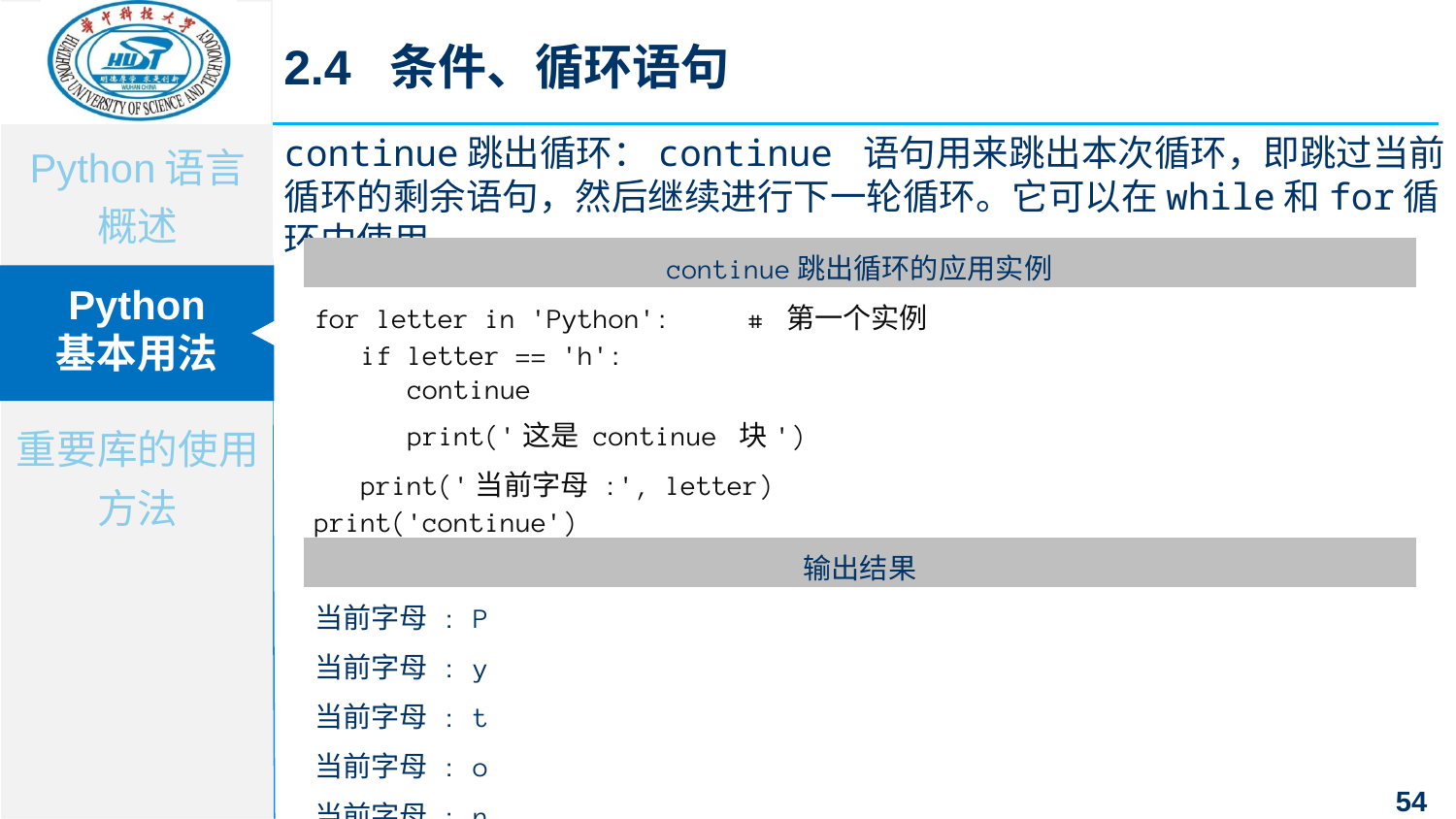

2.4  条件、循环语句
continue跳出循环：continue 语句用来跳出本次循环，即跳过当前循环的剩余语句，然后继续进行下一轮循环。它可以在while和for循环中使用
| continue跳出循环的应用实例 |
| --- |
| for letter in 'Python': # 第一个实例 if letter == 'h': continue print('这是 continue 块') print('当前字母 :', letter) print('continue') |
| 输出结果 |
| 当前字母 : P 当前字母 : y 当前字母 : t 当前字母 : o 当前字母 : n continue |